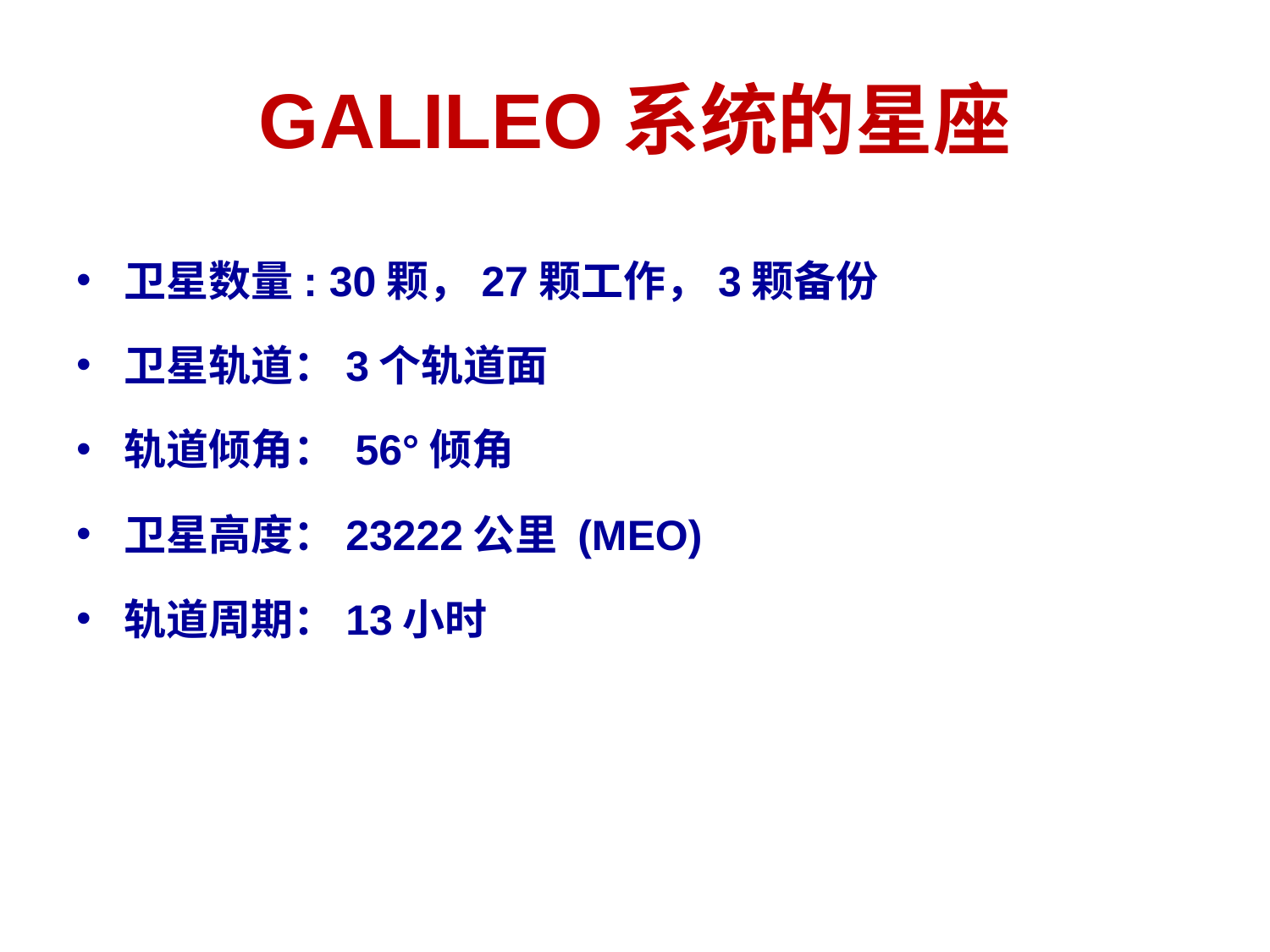

# GALILEO系统的星座
卫星数量: 30颗，27颗工作，3颗备份
卫星轨道：3个轨道面
轨道倾角： 56°倾角
卫星高度：23222公里 (MEO)
轨道周期：13小时